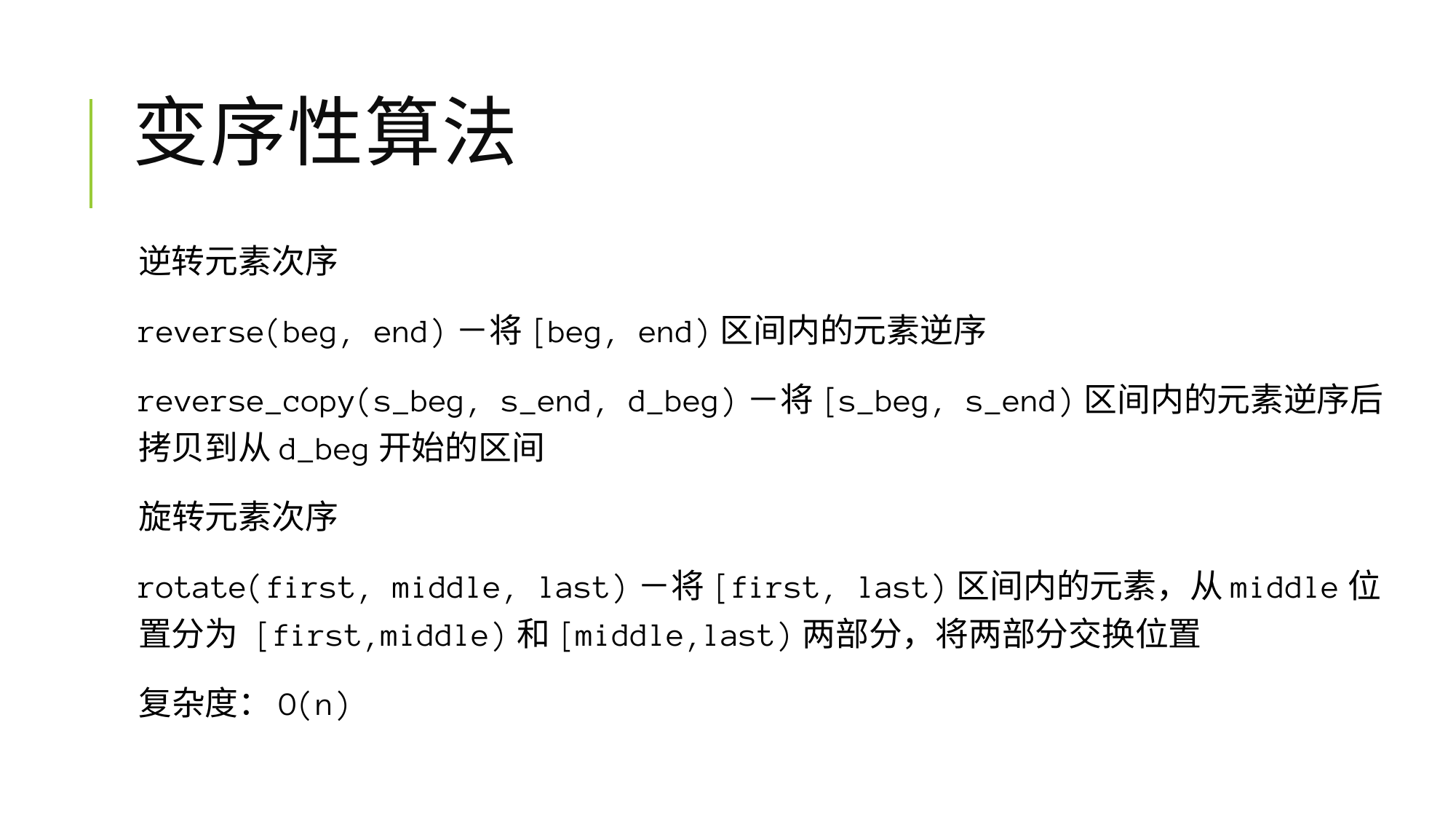

# 变序性算法
逆转元素次序
reverse(beg, end)－将[beg, end)区间内的元素逆序
reverse_copy(s_beg, s_end, d_beg)－将[s_beg, s_end)区间内的元素逆序后拷贝到从d_beg开始的区间
旋转元素次序
rotate(first, middle, last)－将[first, last)区间内的元素，从middle位置分为 [first,middle)和[middle,last)两部分，将两部分交换位置
复杂度：O(n)